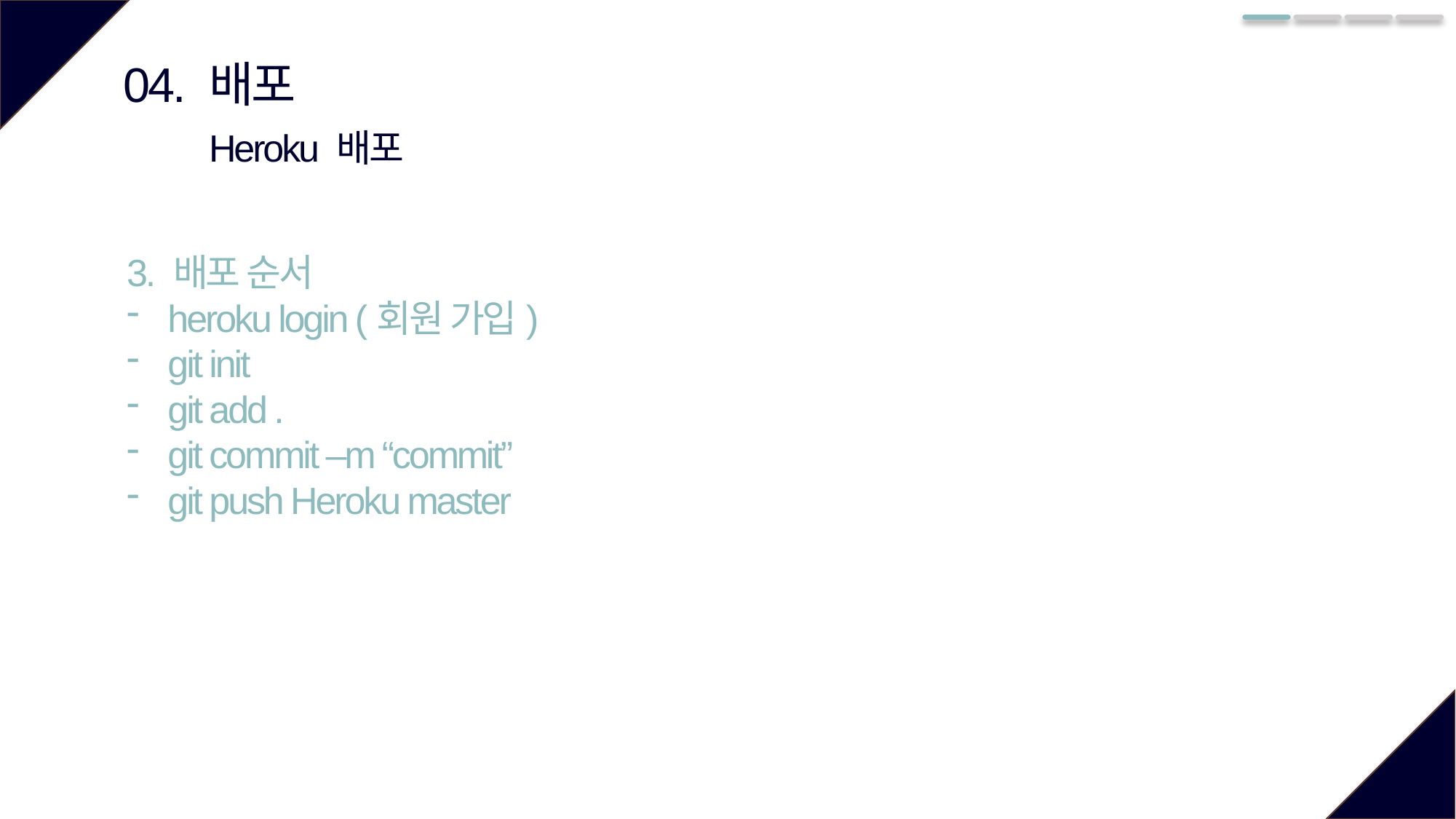

04. 배포
Heroku 배포
3. 배포 순서
heroku login (회원 가입)
git init
git add .
git commit –m “commit”
git push Heroku master